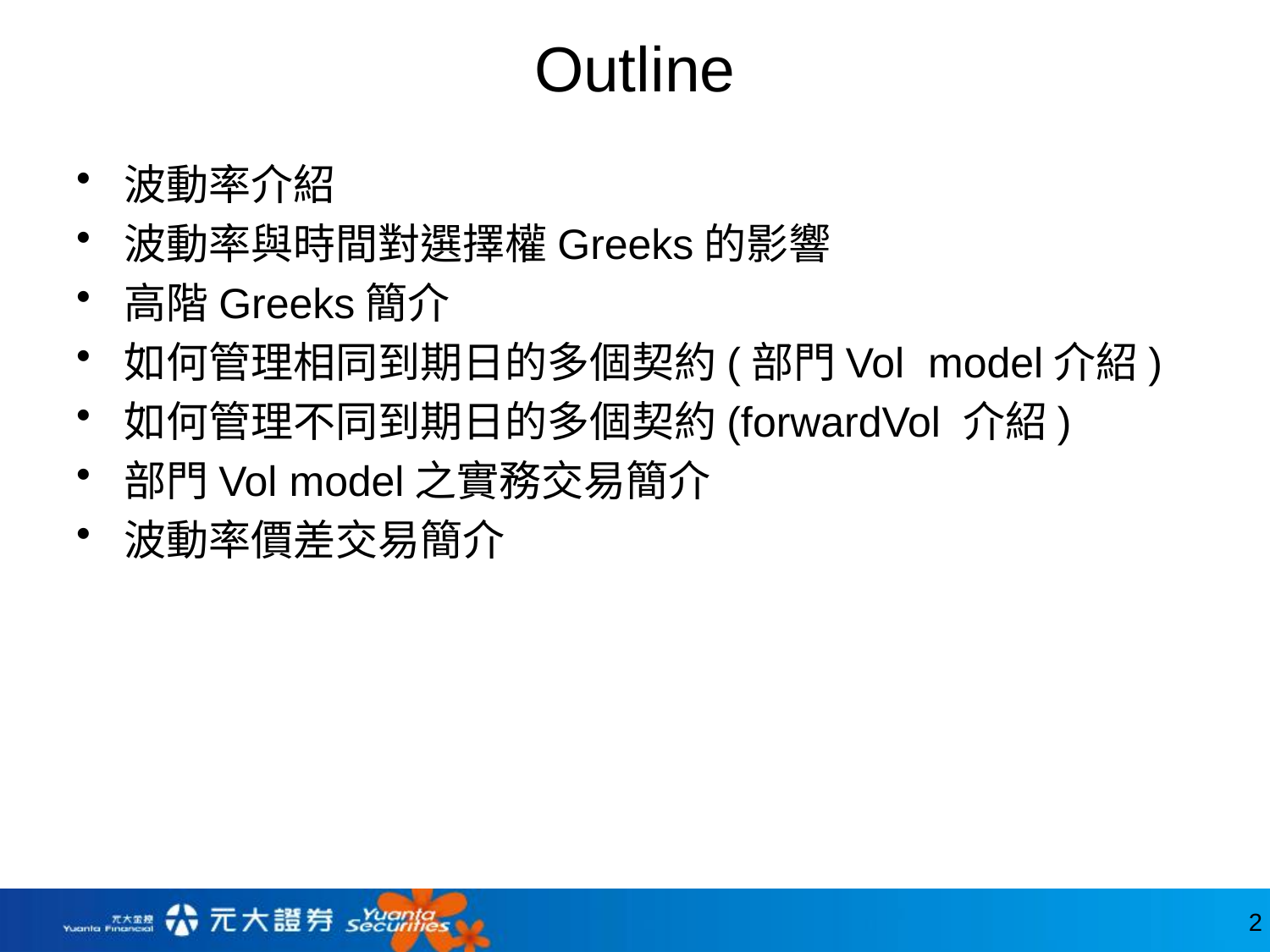

# Outline
波動率介紹
波動率與時間對選擇權Greeks的影響
高階Greeks簡介
如何管理相同到期日的多個契約(部門Vol  model介紹)
如何管理不同到期日的多個契約(forwardVol 介紹)
部門Vol model之實務交易簡介
波動率價差交易簡介

2